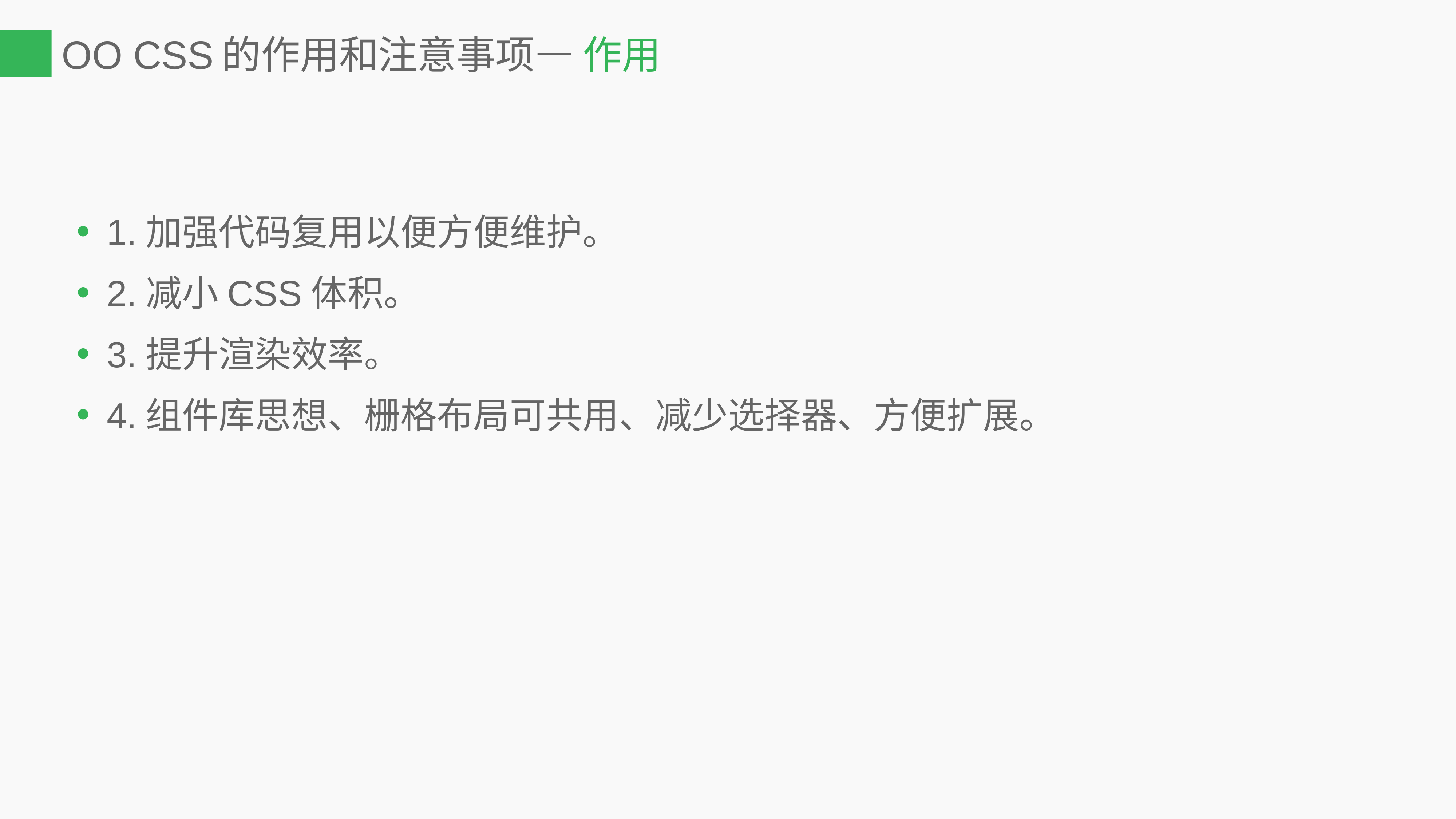

# OO CSS的作用和注意事项— 作用

1.加强代码复用以便方便维护。
2.减小CSS体积。
3.提升渲染效率。
4.组件库思想、栅格布局可共用、减少选择器、方便扩展。